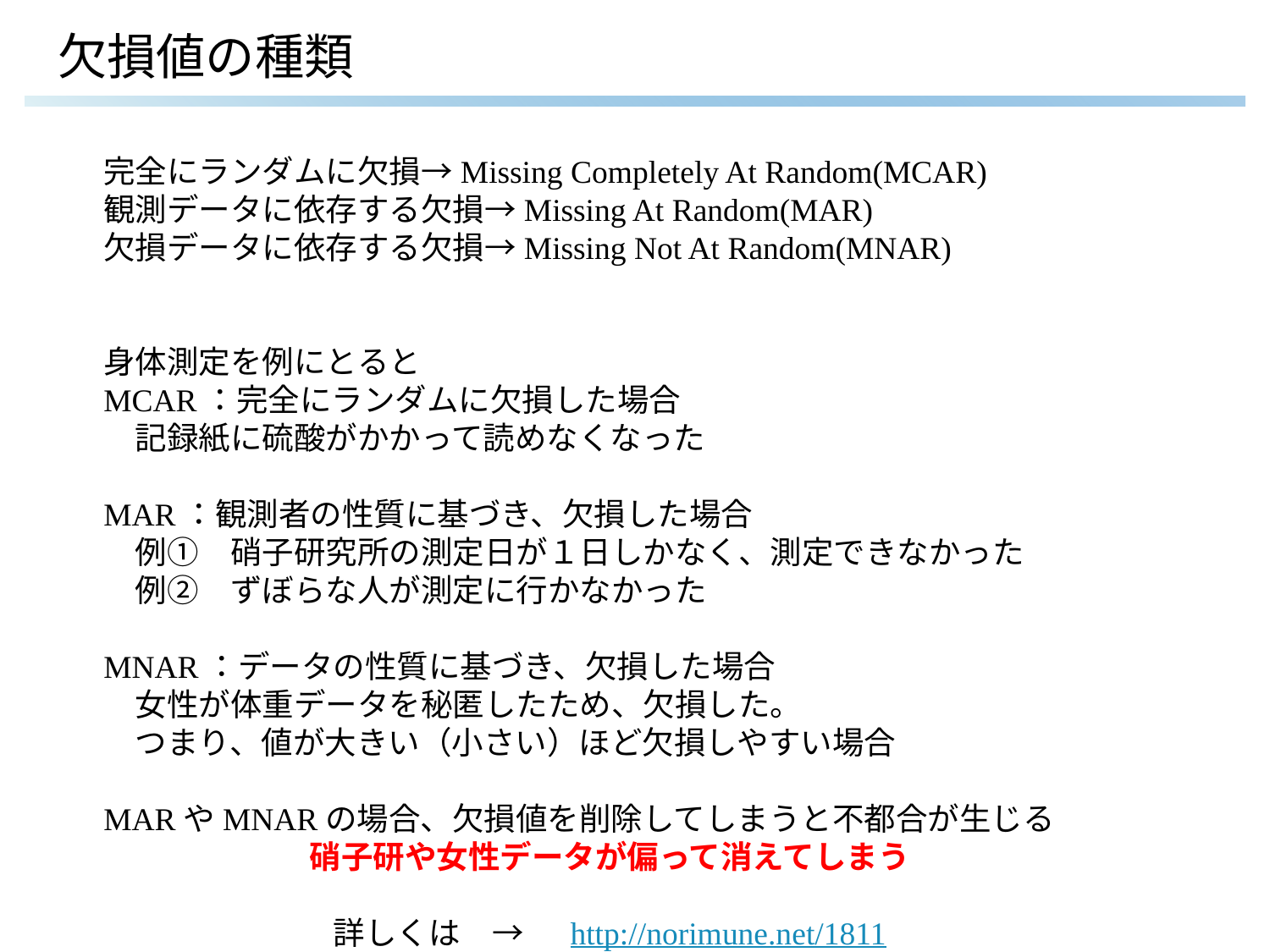

# 欠損値の種類
完全にランダムに欠損→Missing Completely At Random(MCAR)
観測データに依存する欠損→Missing At Random(MAR)
欠損データに依存する欠損→Missing Not At Random(MNAR)

身体測定を例にとると
MCAR：完全にランダムに欠損した場合
　記録紙に硫酸がかかって読めなくなった

MAR：観測者の性質に基づき、欠損した場合
　例①　硝子研究所の測定日が１日しかなく、測定できなかった
　例②　ずぼらな人が測定に行かなかった

MNAR：データの性質に基づき、欠損した場合
　女性が体重データを秘匿したため、欠損した。
　つまり、値が大きい（小さい）ほど欠損しやすい場合

MARやMNARの場合、欠損値を削除してしまうと不都合が生じる
硝子研や女性データが偏って消えてしまう

詳しくは　→　 http://norimune.net/1811